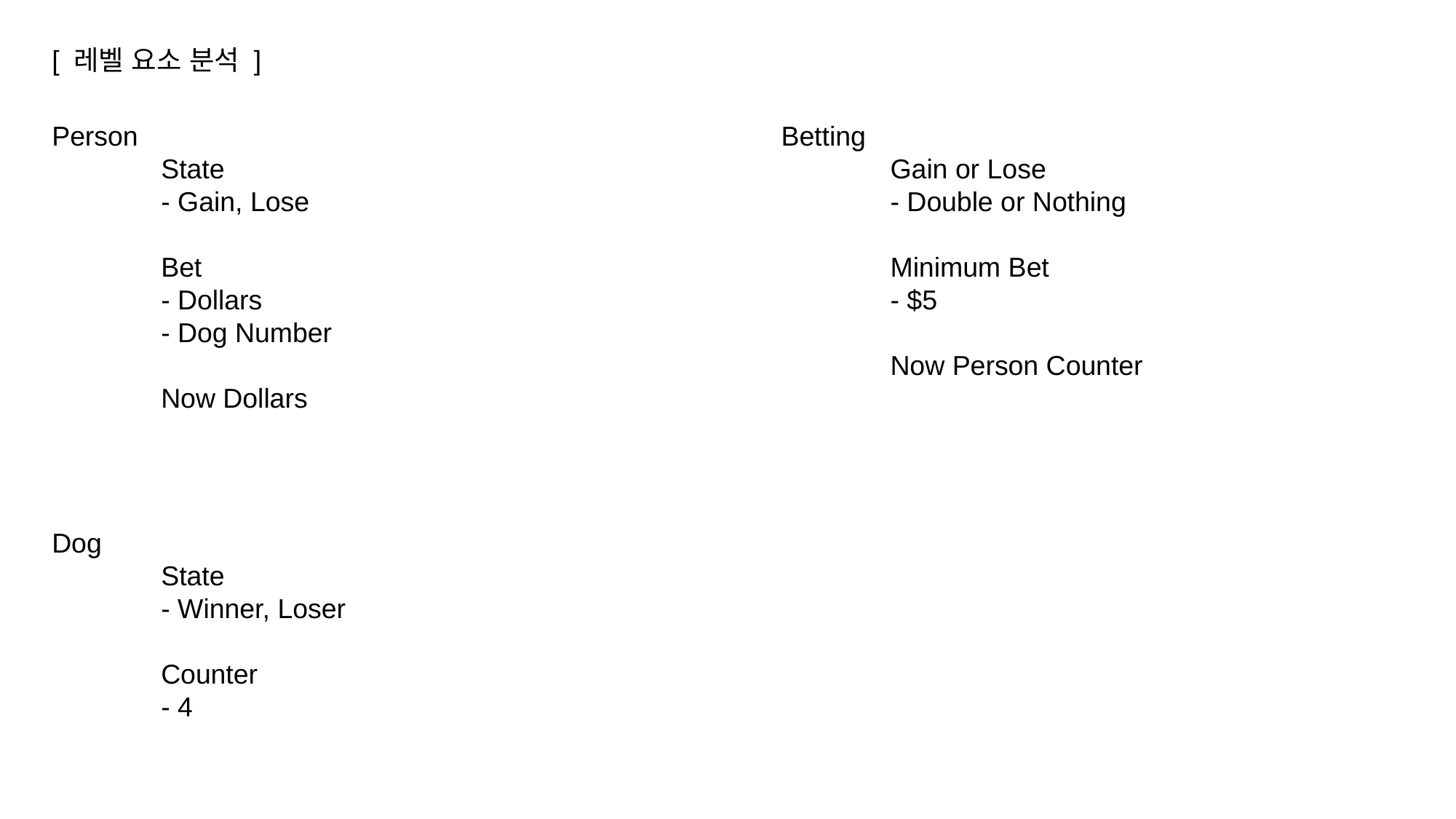

[ 레벨 요소 분석 ]
Person
	State
	- Gain, Lose

	Bet
	- Dollars
	- Dog Number

	Now Dollars

Betting
	Gain or Lose
	- Double or Nothing

	Minimum Bet
	- $5

	Now Person Counter
Dog
	State
	- Winner, Loser

	Counter
	- 4